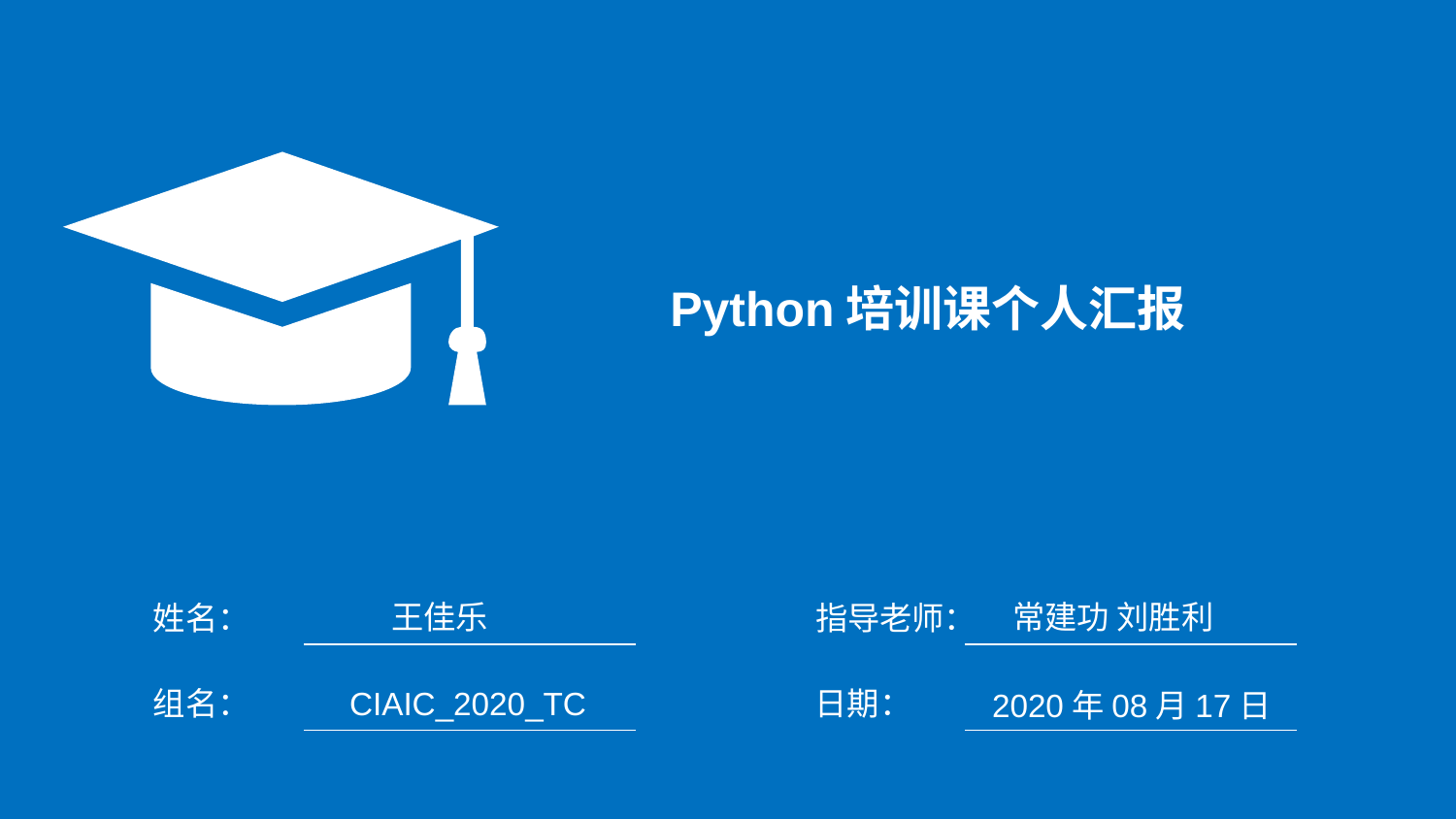

Python培训课个人汇报
常建功 刘胜利
王佳乐
姓名：
指导老师：
CIAIC_2020_TC
2020年08月17日
组名：
日期：